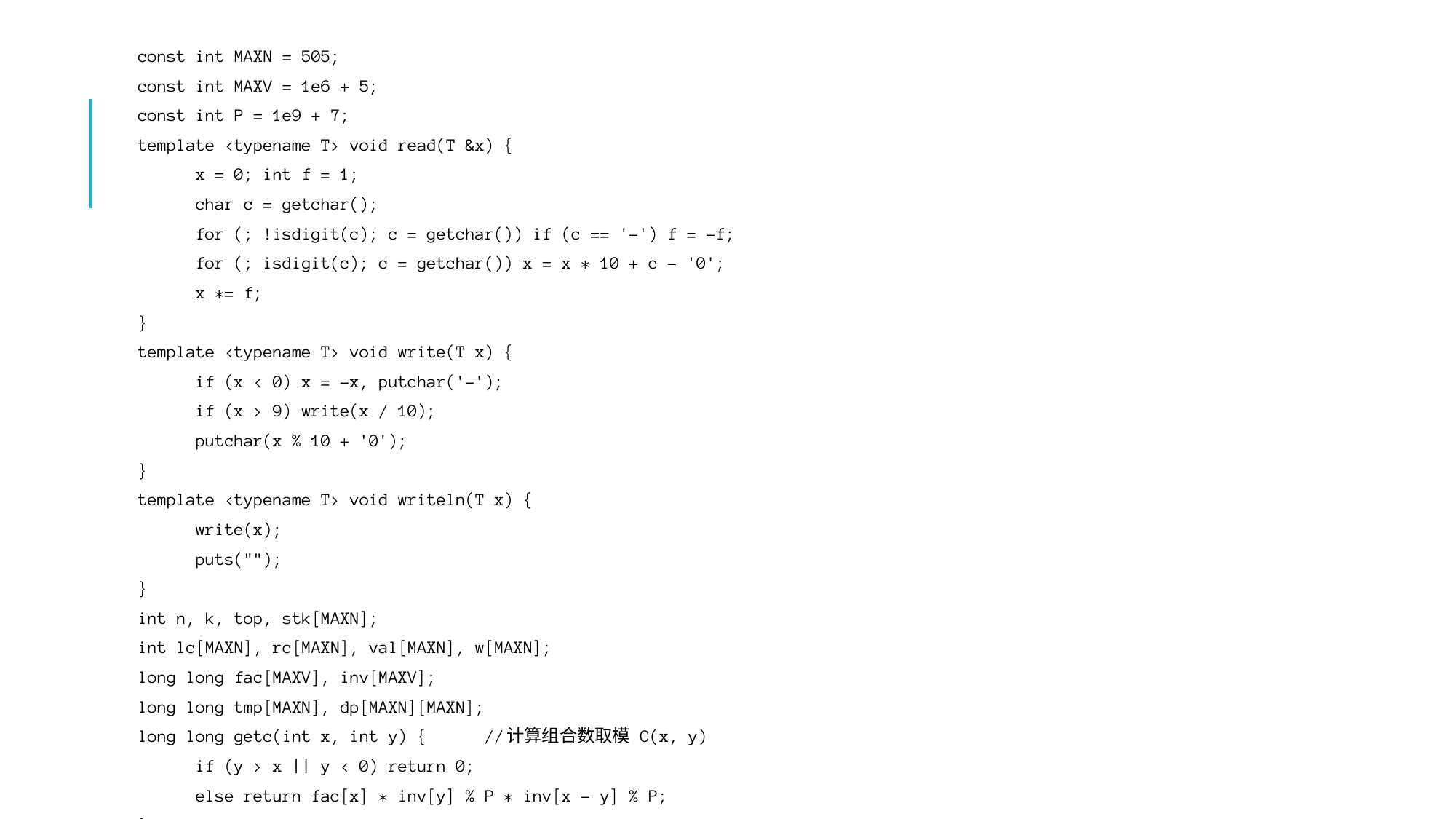

const int MAXN = 505;
const int MAXV = 1e6 + 5;
const int P = 1e9 + 7;
template <typename T> void read(T &x) {
	x = 0; int f = 1;
	char c = getchar();
	for (; !isdigit(c); c = getchar()) if (c == '-') f = -f;
	for (; isdigit(c); c = getchar()) x = x * 10 + c - '0';
	x *= f;
}
template <typename T> void write(T x) {
	if (x < 0) x = -x, putchar('-');
	if (x > 9) write(x / 10);
	putchar(x % 10 + '0');
}
template <typename T> void writeln(T x) {
	write(x);
	puts("");
}
int n, k, top, stk[MAXN];
int lc[MAXN], rc[MAXN], val[MAXN], w[MAXN];
long long fac[MAXV], inv[MAXV];
long long tmp[MAXN], dp[MAXN][MAXN];
long long getc(int x, int y) {      //计算组合数取模  C(x, y)
	if (y > x || y < 0) return 0;
	else return fac[x] * inv[y] % P * inv[x - y] % P;
}